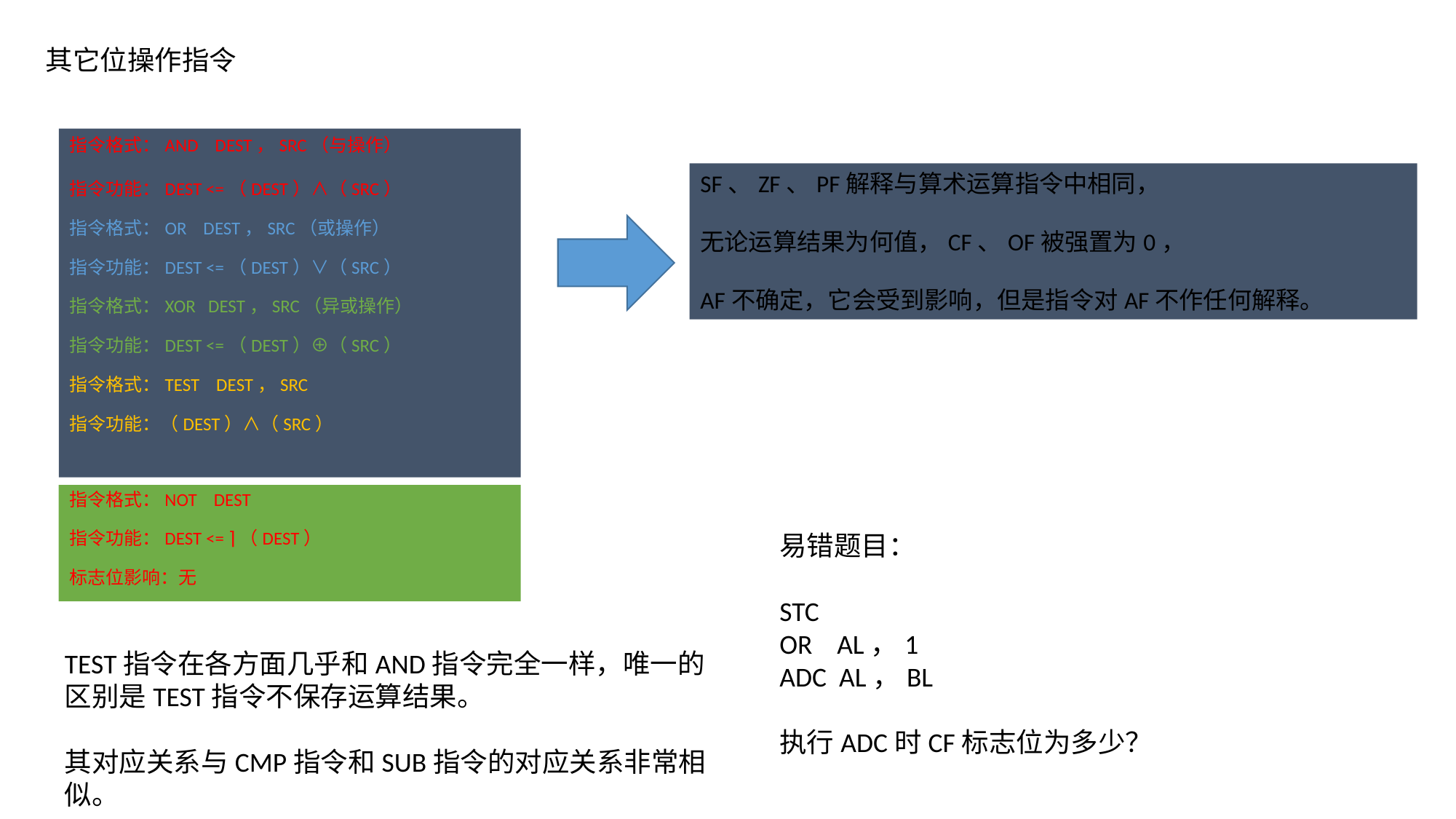

其它位操作指令
指令格式：AND    DEST，SRC（与操作）

指令功能：DEST <=（DEST）∧（SRC）

指令格式：OR    DEST，SRC（或操作）

指令功能：DEST <=（DEST）∨（SRC）

指令格式：XOR   DEST，SRC（异或操作）

指令功能：DEST <=（DEST）⊕（SRC）

指令格式：TEST    DEST，SRC

指令功能：（DEST）∧（SRC）
SF、ZF、PF解释与算术运算指令中相同，

无论运算结果为何值，CF、OF被强置为0，

AF不确定，它会受到影响，但是指令对AF不作任何解释。

指令格式：NOT    DEST

指令功能：DEST <= ⌉（DEST）

标志位影响：无
易错题目：

STC
OR    AL，1
ADC  AL，BL

执行ADC时CF标志位为多少？
TEST指令在各方面几乎和AND指令完全一样，唯一的区别是TEST指令不保存运算结果。

其对应关系与CMP指令和SUB指令的对应关系非常相似。